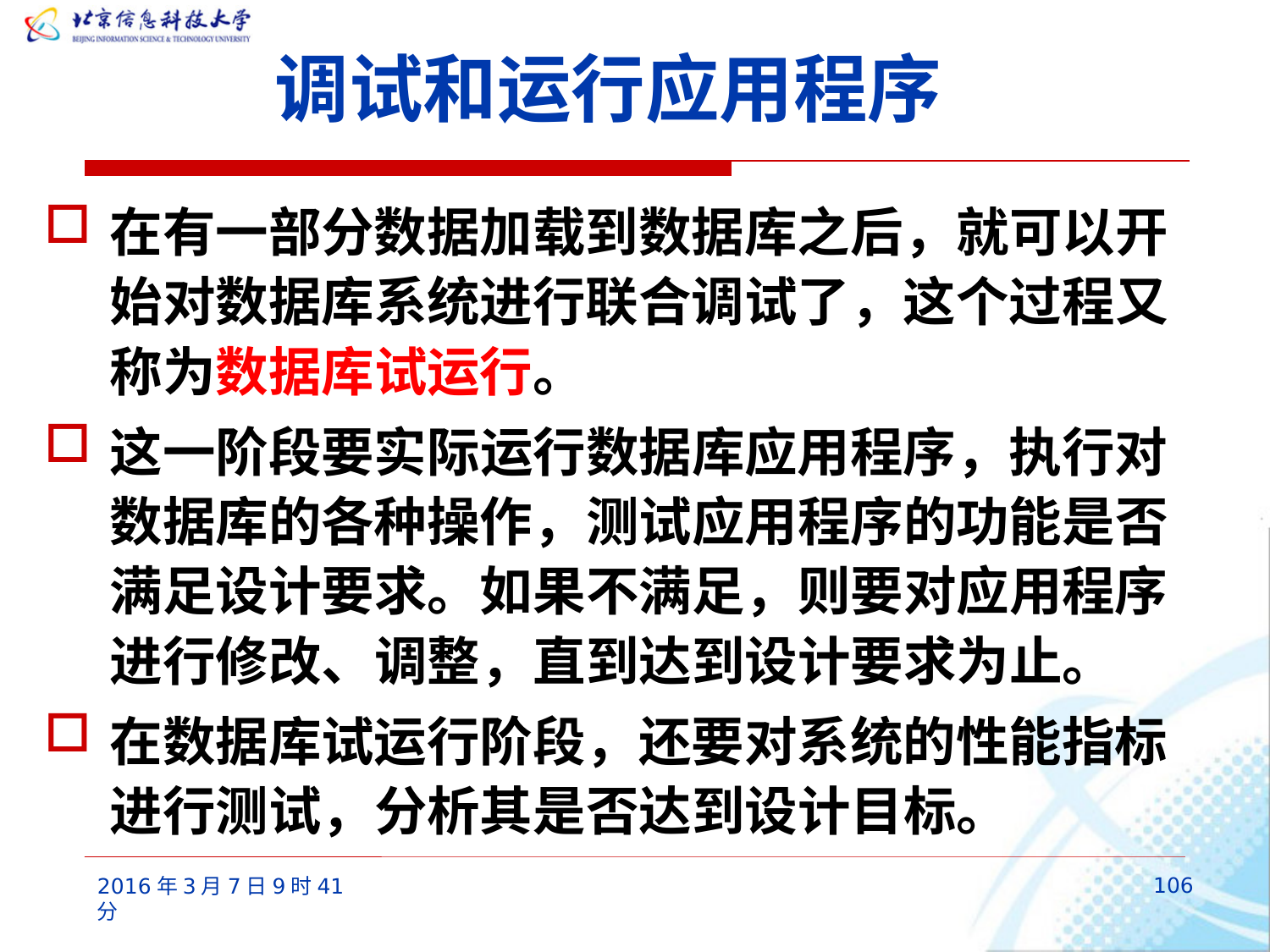

# 调试和运行应用程序
在有一部分数据加载到数据库之后，就可以开始对数据库系统进行联合调试了，这个过程又称为数据库试运行。
这一阶段要实际运行数据库应用程序，执行对数据库的各种操作，测试应用程序的功能是否满足设计要求。如果不满足，则要对应用程序进行修改、调整，直到达到设计要求为止。
在数据库试运行阶段，还要对系统的性能指标进行测试，分析其是否达到设计目标。
2016年3月7日9时41分